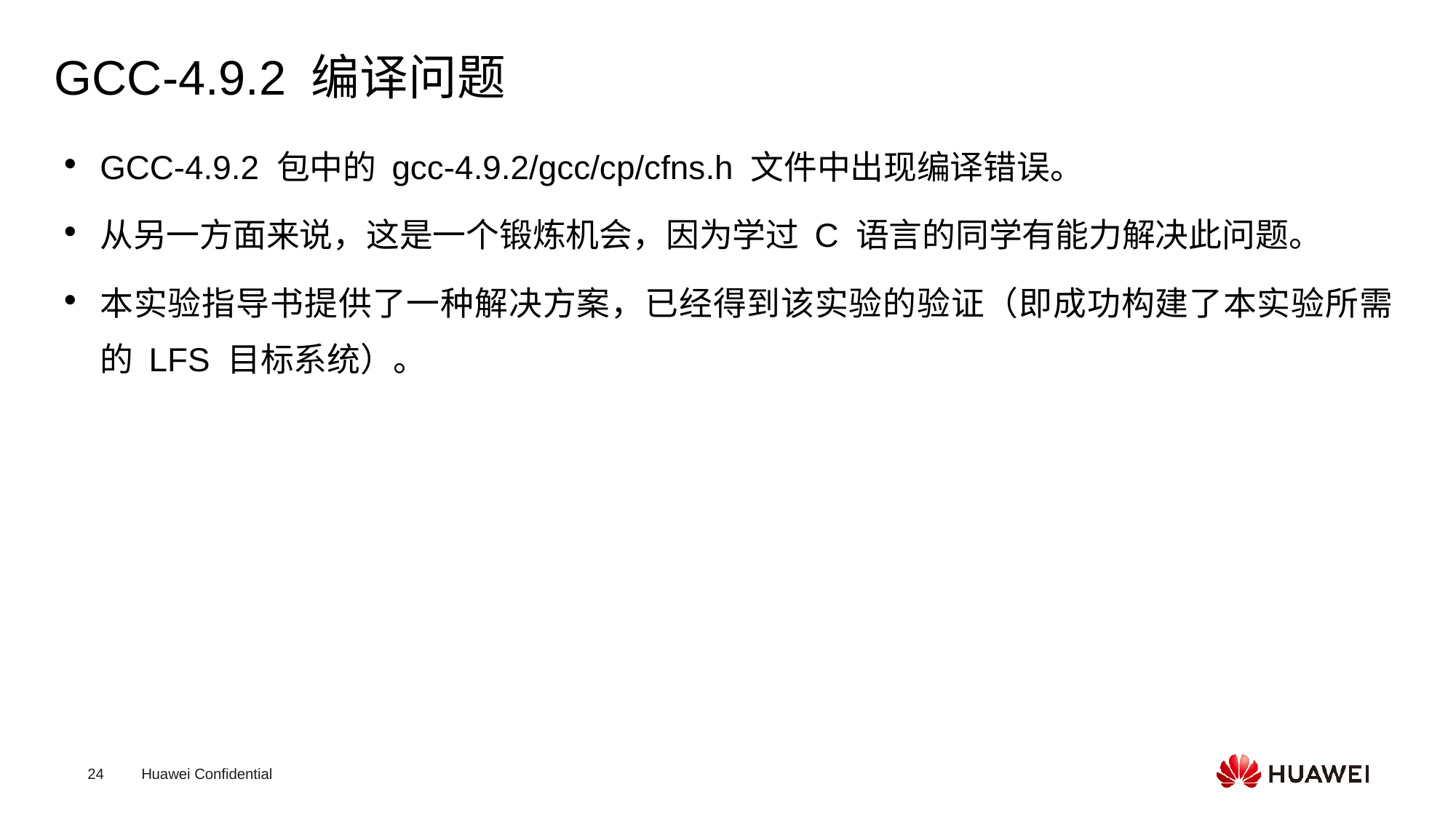

# GCC-4.9.2 编译问题
GCC-4.9.2 包中的 gcc-4.9.2/gcc/cp/cfns.h 文件中出现编译错误。
从另一方面来说，这是一个锻炼机会，因为学过 C 语言的同学有能力解决此问题。
本实验指导书提供了一种解决方案，已经得到该实验的验证（即成功构建了本实验所需的 LFS 目标系统）。